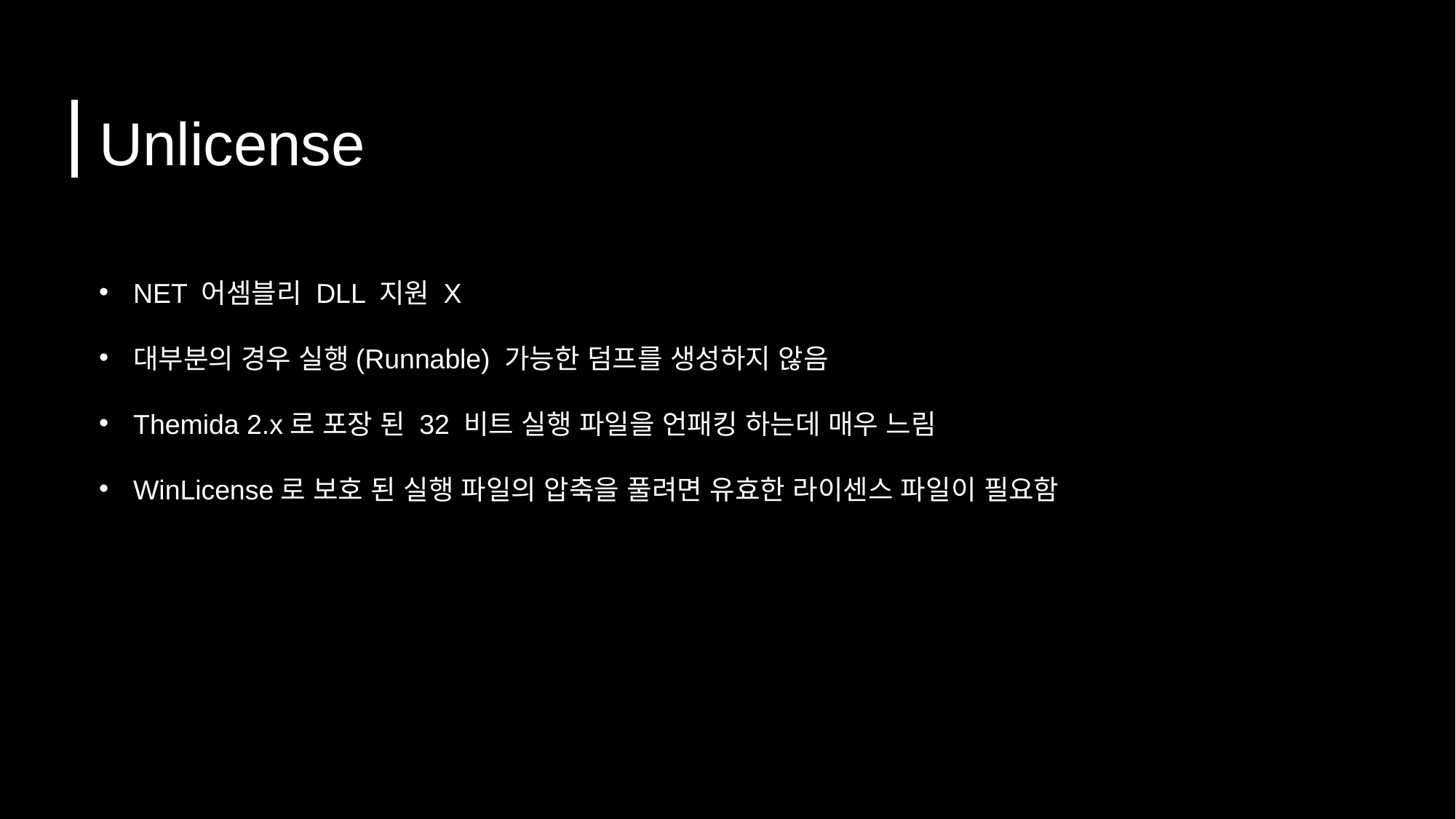

Unlicense

NET 어셈블리 DLL 지원 X

대부분의 경우 실행(Runnable) 가능한 덤프를 생성하지 않음

Themida 2.x로 포장 된 32 비트 실행 파일을 언패킹 하는데 매우 느림

WinLicense로 보호 된 실행 파일의 압축을 풀려면 유효한 라이센스 파일이 필요함